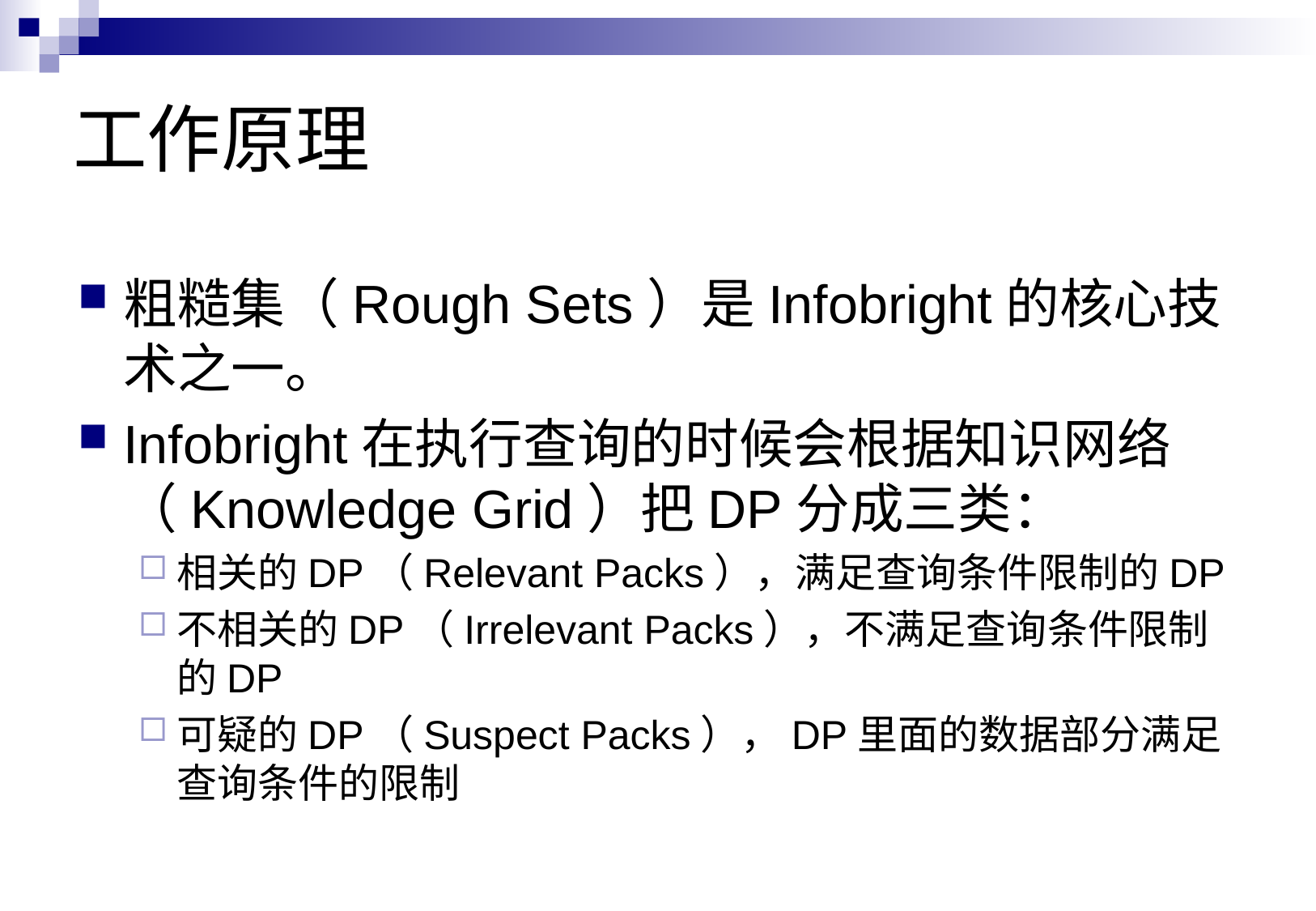

# 工作原理
粗糙集（Rough Sets）是Infobright的核心技术之一。
Infobright在执行查询的时候会根据知识网络（Knowledge Grid）把DP分成三类：
相关的DP（Relevant Packs），满足查询条件限制的DP
不相关的DP（Irrelevant Packs），不满足查询条件限制的DP
可疑的DP（Suspect Packs），DP里面的数据部分满足查询条件的限制